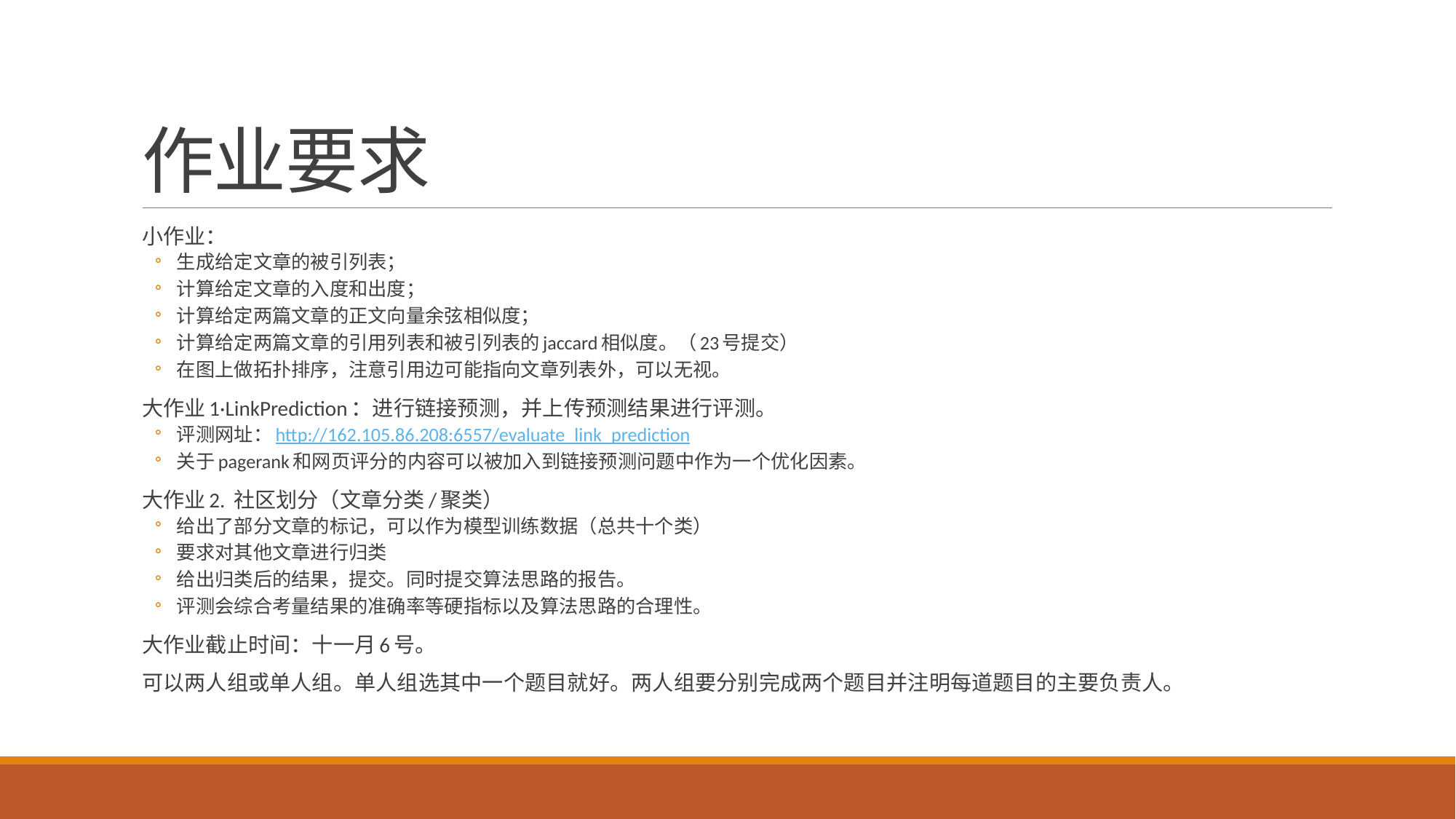

# 作业要求
小作业：
生成给定文章的被引列表；
计算给定文章的入度和出度；
计算给定两篇文章的正文向量余弦相似度；
计算给定两篇文章的引用列表和被引列表的jaccard相似度。（23号提交）
在图上做拓扑排序，注意引用边可能指向文章列表外，可以无视。
大作业1·LinkPrediction：进行链接预测，并上传预测结果进行评测。
评测网址：http://162.105.86.208:6557/evaluate_link_prediction
关于pagerank和网页评分的内容可以被加入到链接预测问题中作为一个优化因素。
大作业2. 社区划分（文章分类/聚类）
给出了部分文章的标记，可以作为模型训练数据（总共十个类）
要求对其他文章进行归类
给出归类后的结果，提交。同时提交算法思路的报告。
评测会综合考量结果的准确率等硬指标以及算法思路的合理性。
大作业截止时间：十一月6号。
可以两人组或单人组。单人组选其中一个题目就好。两人组要分别完成两个题目并注明每道题目的主要负责人。